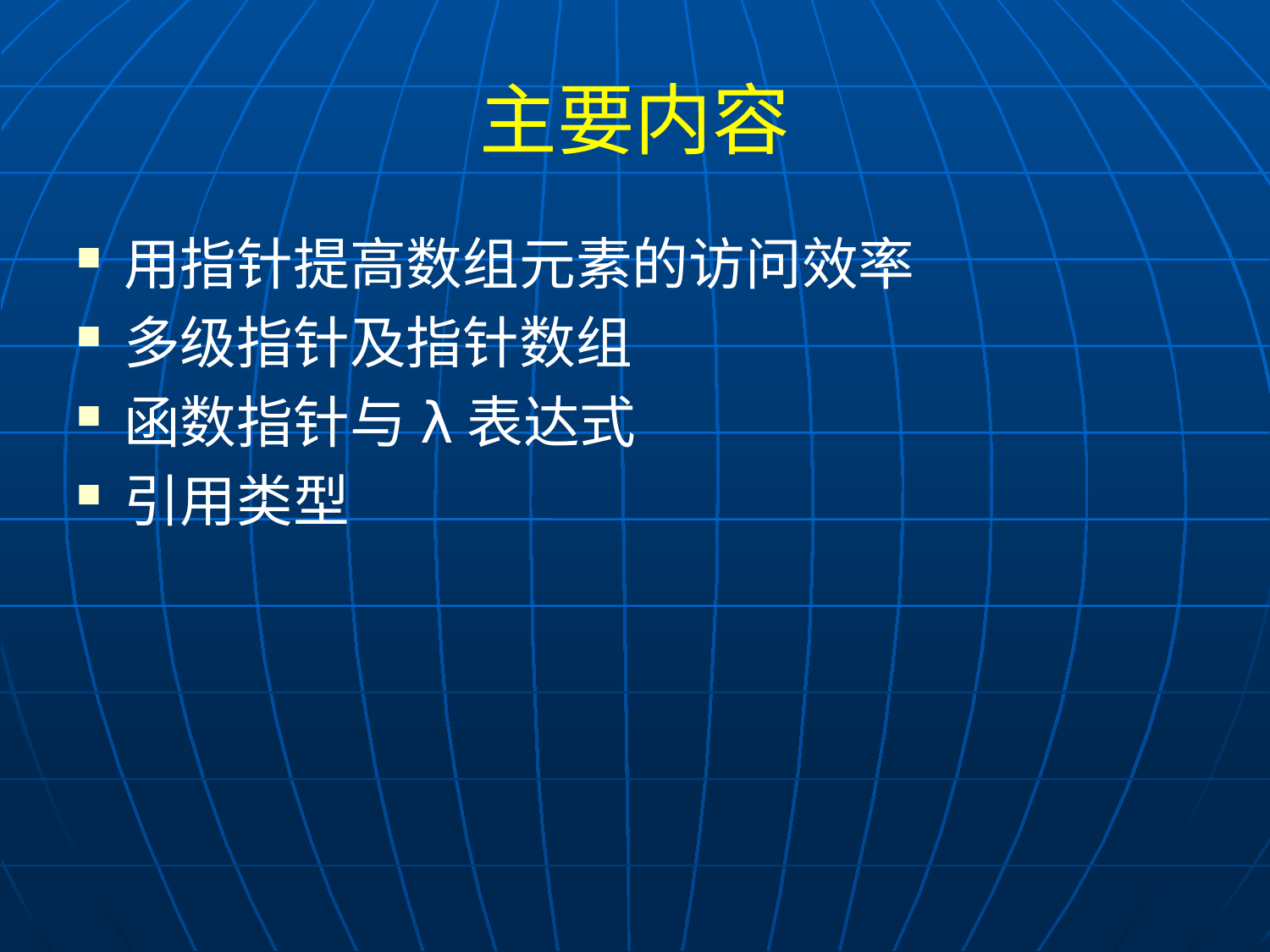

# 主要内容
用指针提高数组元素的访问效率
多级指针及指针数组
函数指针与λ表达式
引用类型